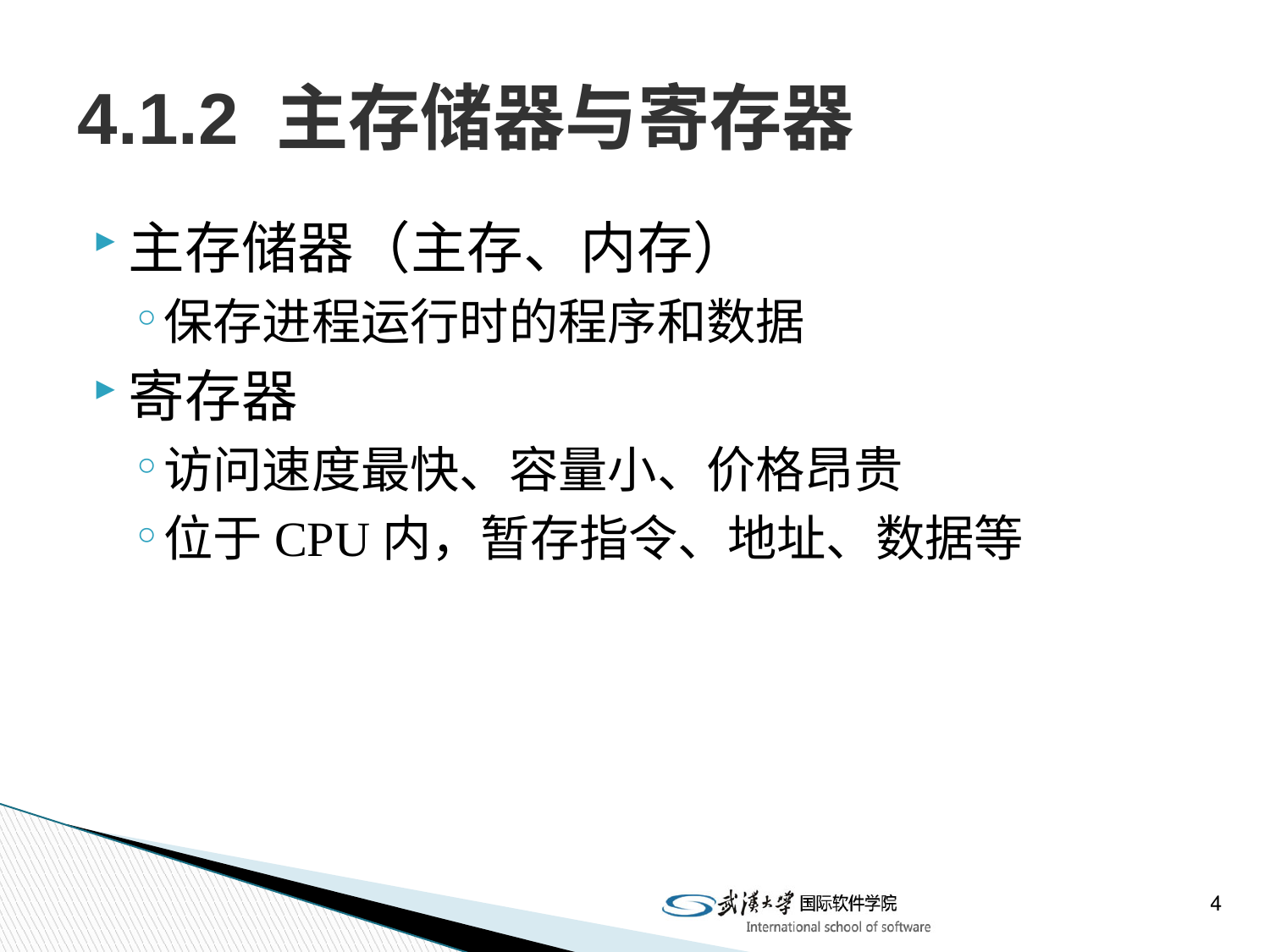

# 4.1.2 主存储器与寄存器
主存储器（主存、内存）
保存进程运行时的程序和数据
寄存器
访问速度最快、容量小、价格昂贵
位于CPU内，暂存指令、地址、数据等